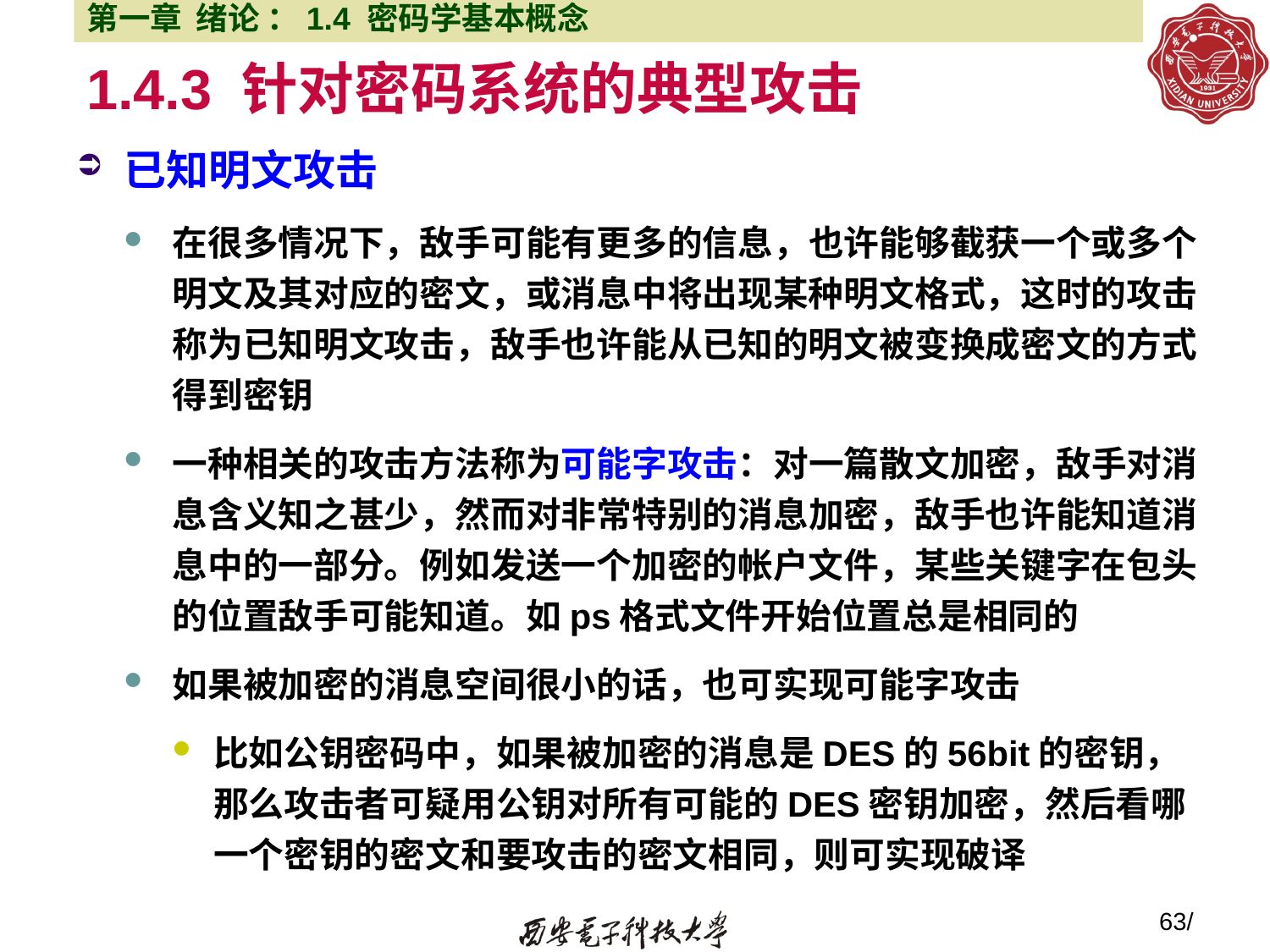

第一章  绪论 ：1.4 密码学基本概念
# 1.4.3 针对密码系统的典型攻击
已知明文攻击
在很多情况下，敌手可能有更多的信息，也许能够截获一个或多个明文及其对应的密文，或消息中将出现某种明文格式，这时的攻击称为已知明文攻击，敌手也许能从已知的明文被变换成密文的方式得到密钥
一种相关的攻击方法称为可能字攻击：对一篇散文加密，敌手对消息含义知之甚少，然而对非常特别的消息加密，敌手也许能知道消息中的一部分。例如发送一个加密的帐户文件，某些关键字在包头的位置敌手可能知道。如ps格式文件开始位置总是相同的
如果被加密的消息空间很小的话，也可实现可能字攻击
比如公钥密码中，如果被加密的消息是DES的56bit的密钥，那么攻击者可疑用公钥对所有可能的DES密钥加密，然后看哪一个密钥的密文和要攻击的密文相同，则可实现破译
63/